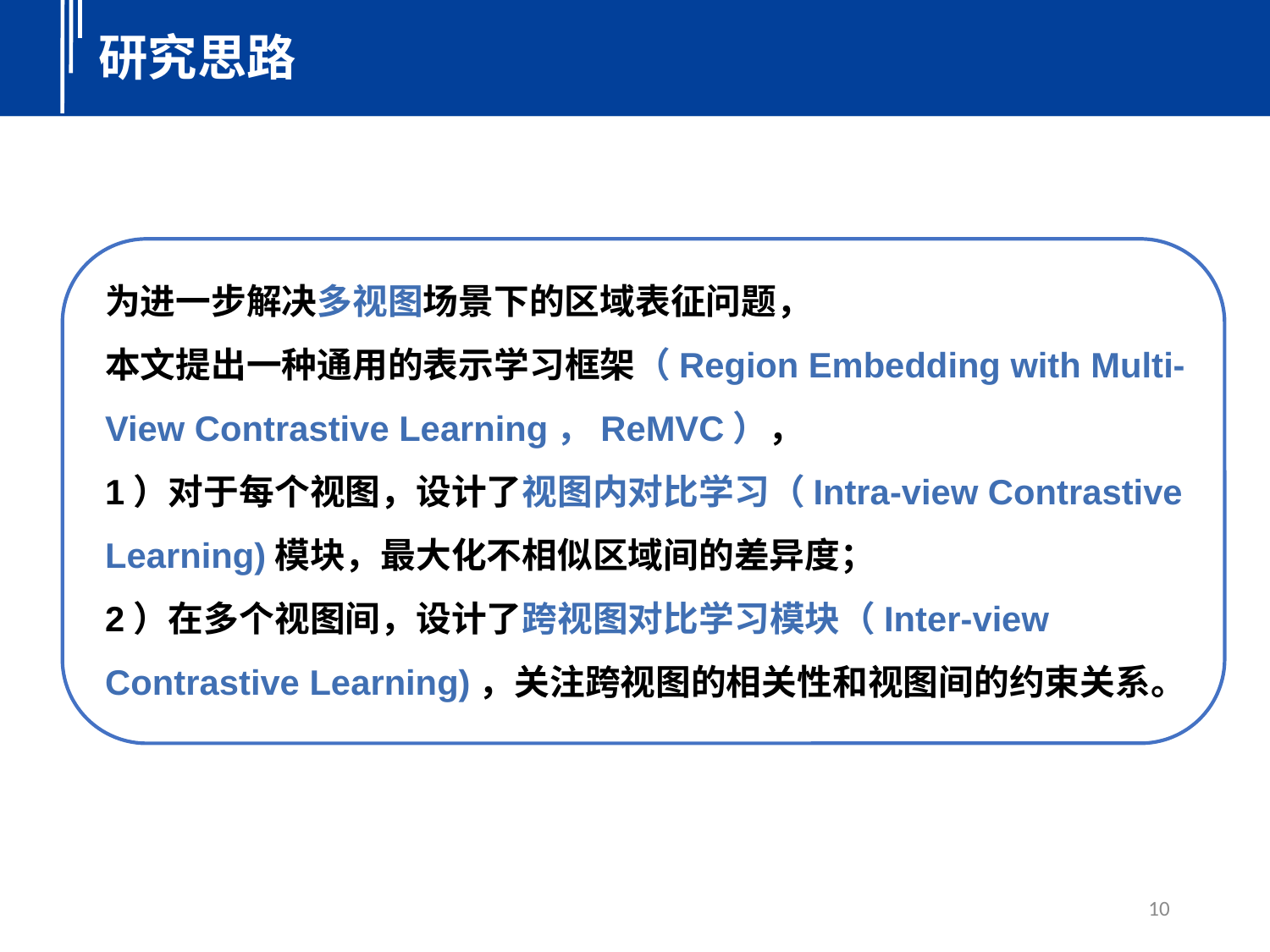

研究思路

为进一步解决多视图场景下的区域表征问题，
本文提出一种通用的表示学习框架（Region Embedding with Multi-View Contrastive Learning，ReMVC），
1）对于每个视图，设计了视图内对比学习（Intra-view Contrastive Learning)模块，最大化不相似区域间的差异度；
2）在多个视图间，设计了跨视图对比学习模块（Inter-view Contrastive Learning)，关注跨视图的相关性和视图间的约束关系。
10